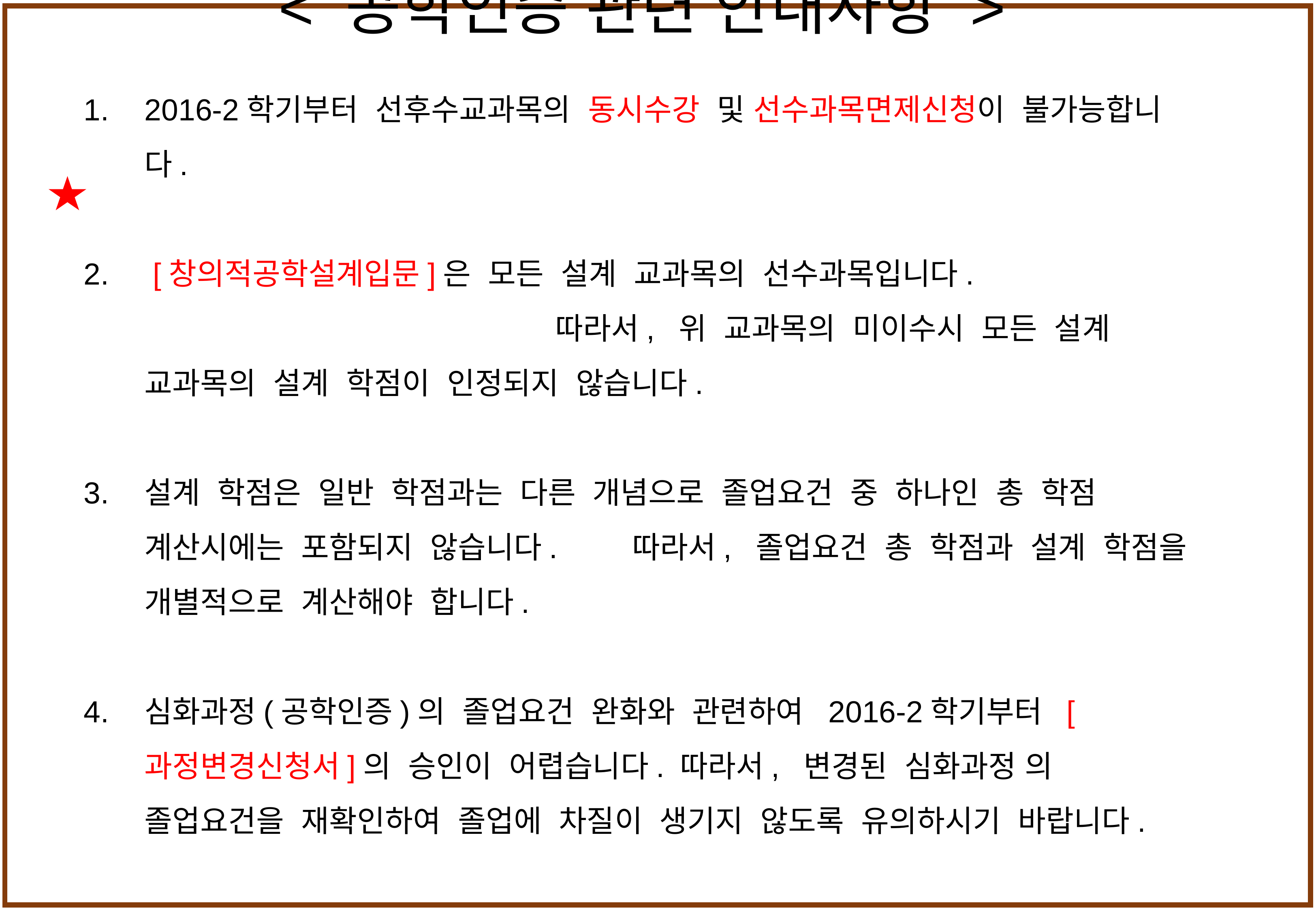

< 공학인증 관련 안내사항 >

2016-2학기부터  선후수교과목의  동시수강  및 선수과목면제신청이  불가능합니다.

 [창의적공학설계입문]은  모든  설계  교과목의  선수과목입니다.                                                                           따라서,  위  교과목의  미이수시  모든  설계  교과목의  설계  학점이  인정되지  않습니다.

설계  학점은  일반  학점과는  다른  개념으로  졸업요건  중  하나인  총  학점  계산시에는  포함되지  않습니다.        따라서,  졸업요건  총  학점과  설계  학점을  개별적으로  계산해야  합니다.

심화과정(공학인증)의  졸업요건  완화와  관련하여  2016-2학기부터  [과정변경신청서]의  승인이  어렵습니다. 따라서,  변경된  심화과정 의  졸업요건을  재확인하여  졸업에  차질이  생기지  않도록  유의하시기  바랍니다.